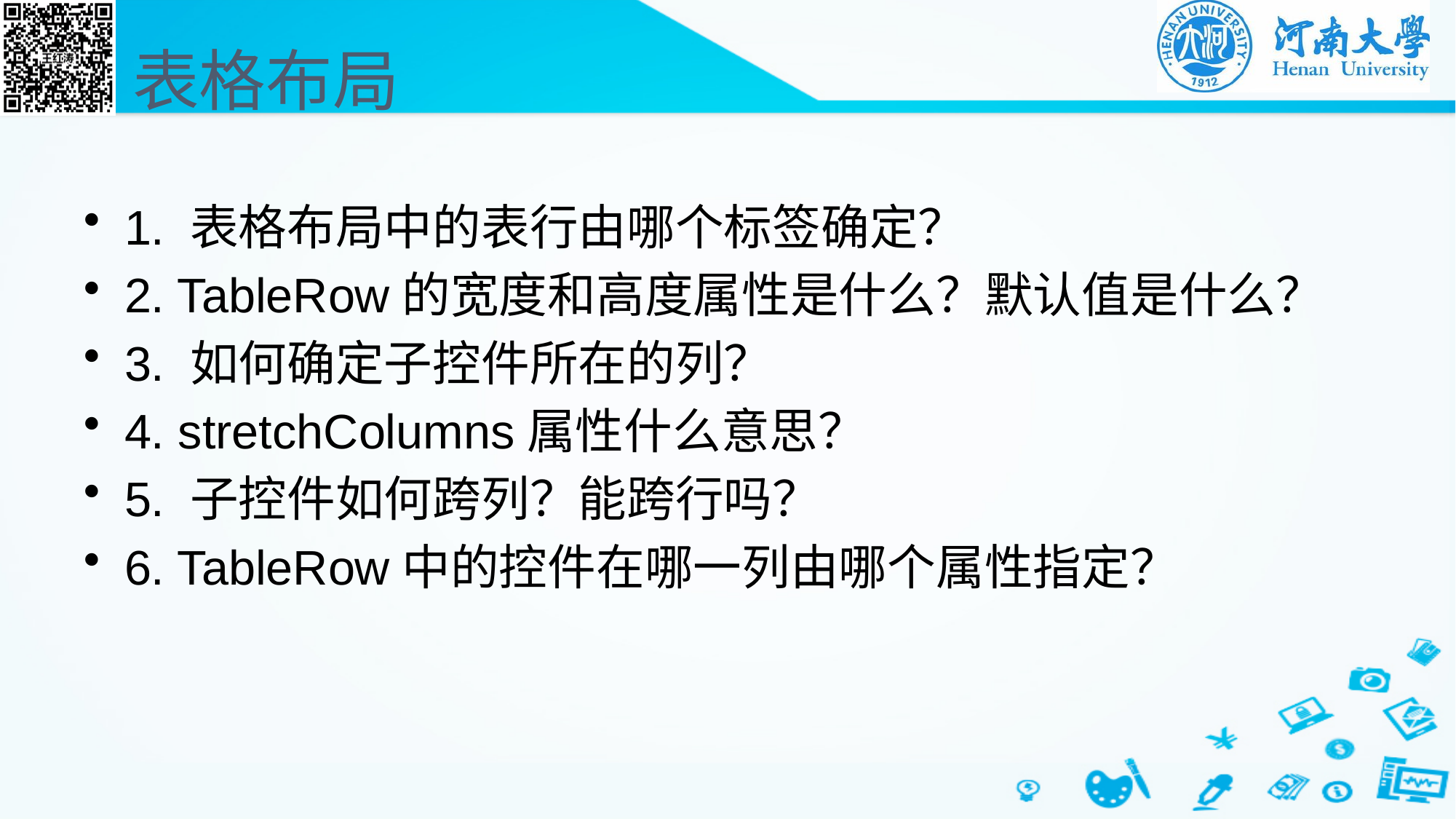

# 表格布局
1. 表格布局中的表行由哪个标签确定？
2. TableRow的宽度和高度属性是什么？默认值是什么？
3. 如何确定子控件所在的列？
4. stretchColumns属性什么意思？
5. 子控件如何跨列？能跨行吗？
6. TableRow中的控件在哪一列由哪个属性指定？